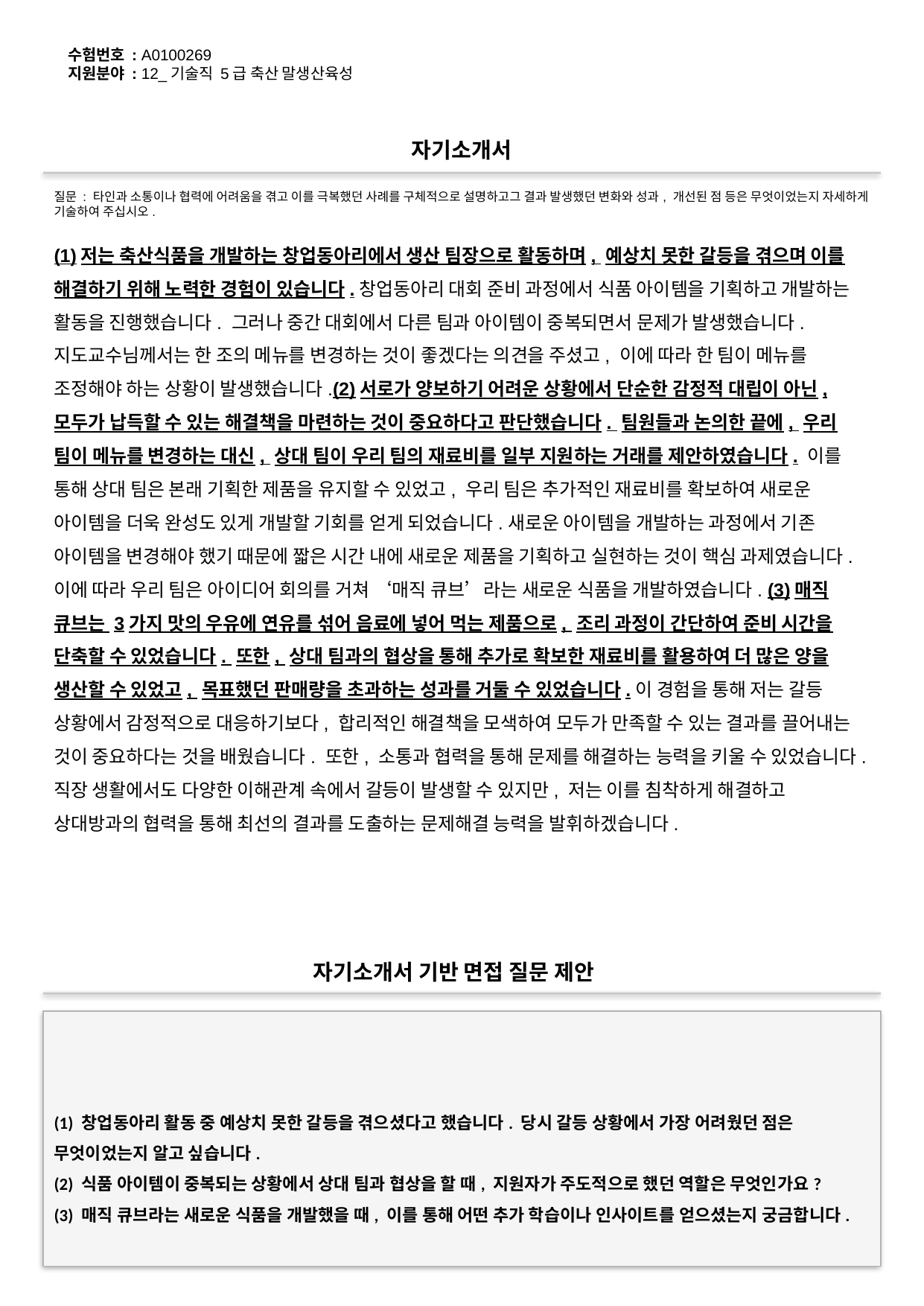

수험번호 : A0100269
지원분야 : 12_기술직 5급 축산 말생산육성
#

자기소개서

질문 : 타인과 소통이나 협력에 어려움을 겪고 이를 극복했던 사례를 구체적으로 설명하고그 결과 발생했던 변화와 성과, 개선된 점 등은 무엇이었는지 자세하게 기술하여 주십시오.

(1)저는 축산식품을 개발하는 창업동아리에서 생산 팀장으로 활동하며, 예상치 못한 갈등을 겪으며 이를 해결하기 위해 노력한 경험이 있습니다.창업동아리 대회 준비 과정에서 식품 아이템을 기획하고 개발하는 활동을 진행했습니다. 그러나 중간 대회에서 다른 팀과 아이템이 중복되면서 문제가 발생했습니다. 지도교수님께서는 한 조의 메뉴를 변경하는 것이 좋겠다는 의견을 주셨고, 이에 따라 한 팀이 메뉴를 조정해야 하는 상황이 발생했습니다.(2)서로가 양보하기 어려운 상황에서 단순한 감정적 대립이 아닌, 모두가 납득할 수 있는 해결책을 마련하는 것이 중요하다고 판단했습니다. 팀원들과 논의한 끝에, 우리 팀이 메뉴를 변경하는 대신, 상대 팀이 우리 팀의 재료비를 일부 지원하는 거래를 제안하였습니다. 이를 통해 상대 팀은 본래 기획한 제품을 유지할 수 있었고, 우리 팀은 추가적인 재료비를 확보하여 새로운 아이템을 더욱 완성도 있게 개발할 기회를 얻게 되었습니다.새로운 아이템을 개발하는 과정에서 기존 아이템을 변경해야 했기 때문에 짧은 시간 내에 새로운 제품을 기획하고 실현하는 것이 핵심 과제였습니다. 이에 따라 우리 팀은 아이디어 회의를 거쳐 ‘매직 큐브’라는 새로운 식품을 개발하였습니다. (3)매직 큐브는 3가지 맛의 우유에 연유를 섞어 음료에 넣어 먹는 제품으로, 조리 과정이 간단하여 준비 시간을 단축할 수 있었습니다. 또한, 상대 팀과의 협상을 통해 추가로 확보한 재료비를 활용하여 더 많은 양을 생산할 수 있었고, 목표했던 판매량을 초과하는 성과를 거둘 수 있었습니다.이 경험을 통해 저는 갈등 상황에서 감정적으로 대응하기보다, 합리적인 해결책을 모색하여 모두가 만족할 수 있는 결과를 끌어내는 것이 중요하다는 것을 배웠습니다. 또한, 소통과 협력을 통해 문제를 해결하는 능력을 키울 수 있었습니다. 직장 생활에서도 다양한 이해관계 속에서 갈등이 발생할 수 있지만, 저는 이를 침착하게 해결하고 상대방과의 협력을 통해 최선의 결과를 도출하는 문제해결 능력을 발휘하겠습니다.

자기소개서 기반 면접 질문 제안

(1) 창업동아리 활동 중 예상치 못한 갈등을 겪으셨다고 했습니다. 당시 갈등 상황에서 가장 어려웠던 점은 무엇이었는지 알고 싶습니다.
(2) 식품 아이템이 중복되는 상황에서 상대 팀과 협상을 할 때, 지원자가 주도적으로 했던 역할은 무엇인가요?
(3) 매직 큐브라는 새로운 식품을 개발했을 때, 이를 통해 어떤 추가 학습이나 인사이트를 얻으셨는지 궁금합니다.